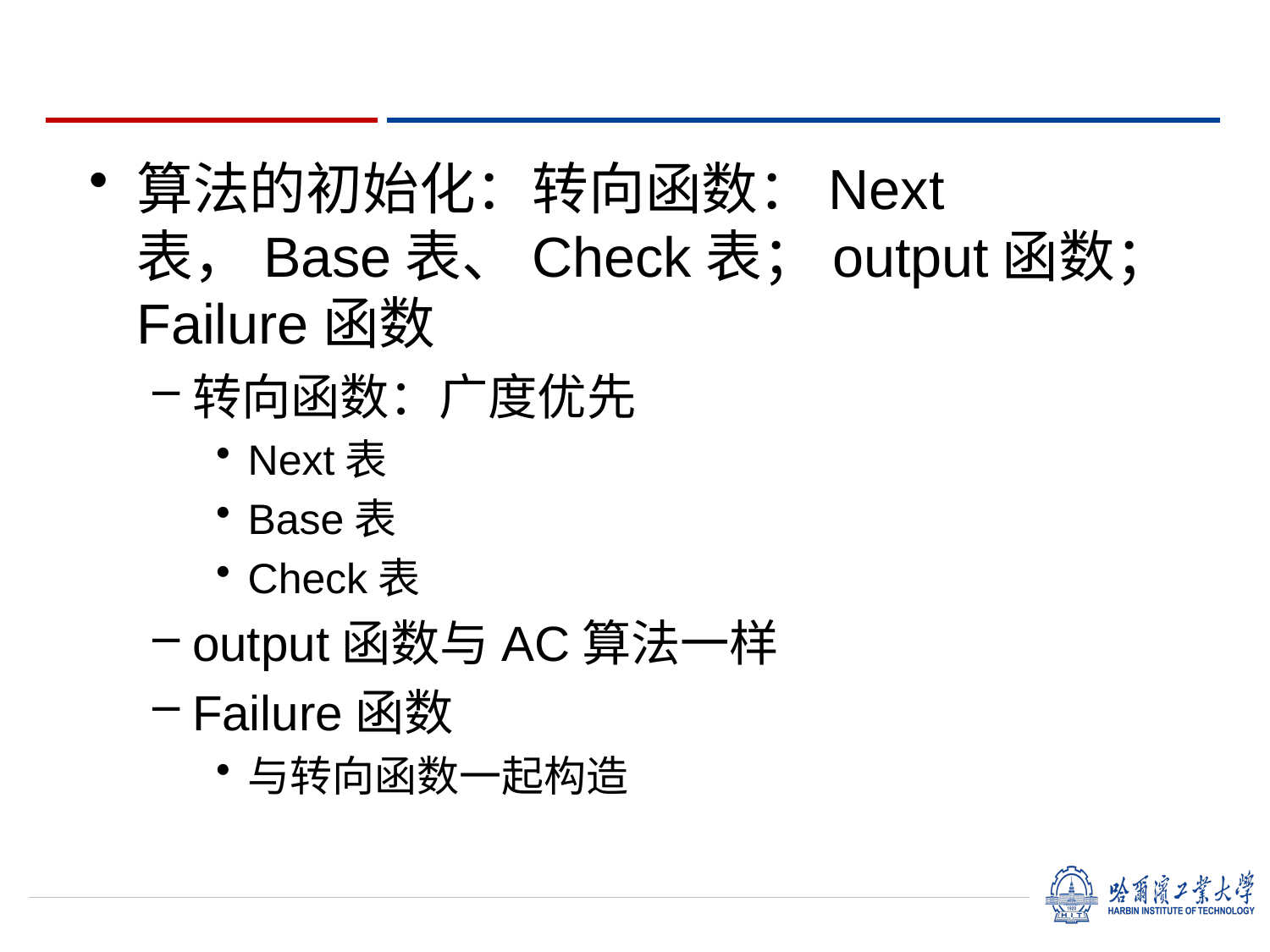

算法的初始化：转向函数：Next表，Base表、Check表；output函数；Failure函数
转向函数：广度优先
Next表
Base表
Check表
output函数与AC算法一样
Failure函数
与转向函数一起构造